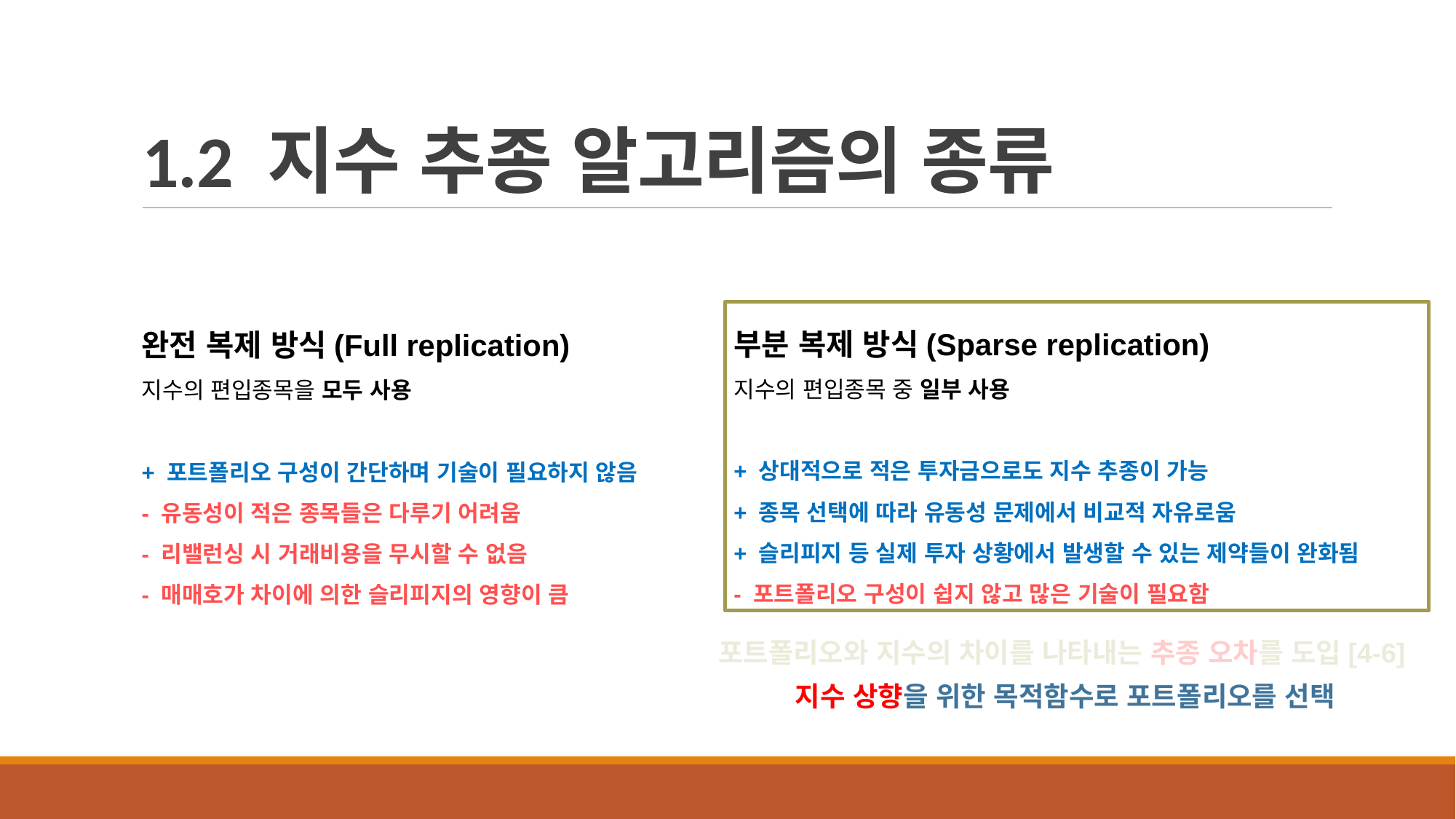

# 1.2 지수 추종 알고리즘의 종류
부분 복제 방식(Sparse replication)
지수의 편입종목 중 일부 사용
+ 상대적으로 적은 투자금으로도 지수 추종이 가능
+ 종목 선택에 따라 유동성 문제에서 비교적 자유로움
+ 슬리피지 등 실제 투자 상황에서 발생할 수 있는 제약들이 완화됨
- 포트폴리오 구성이 쉽지 않고 많은 기술이 필요함

완전 복제 방식(Full replication)
지수의 편입종목을 모두 사용
+ 포트폴리오 구성이 간단하며 기술이 필요하지 않음
- 유동성이 적은 종목들은 다루기 어려움
- 리밸런싱 시 거래비용을 무시할 수 없음
- 매매호가 차이에 의한 슬리피지의 영향이 큼
포트폴리오와 지수의 차이를 나타내는 추종 오차를 도입[4-6]

지수 상향을 위한 목적함수로 포트폴리오를 선택